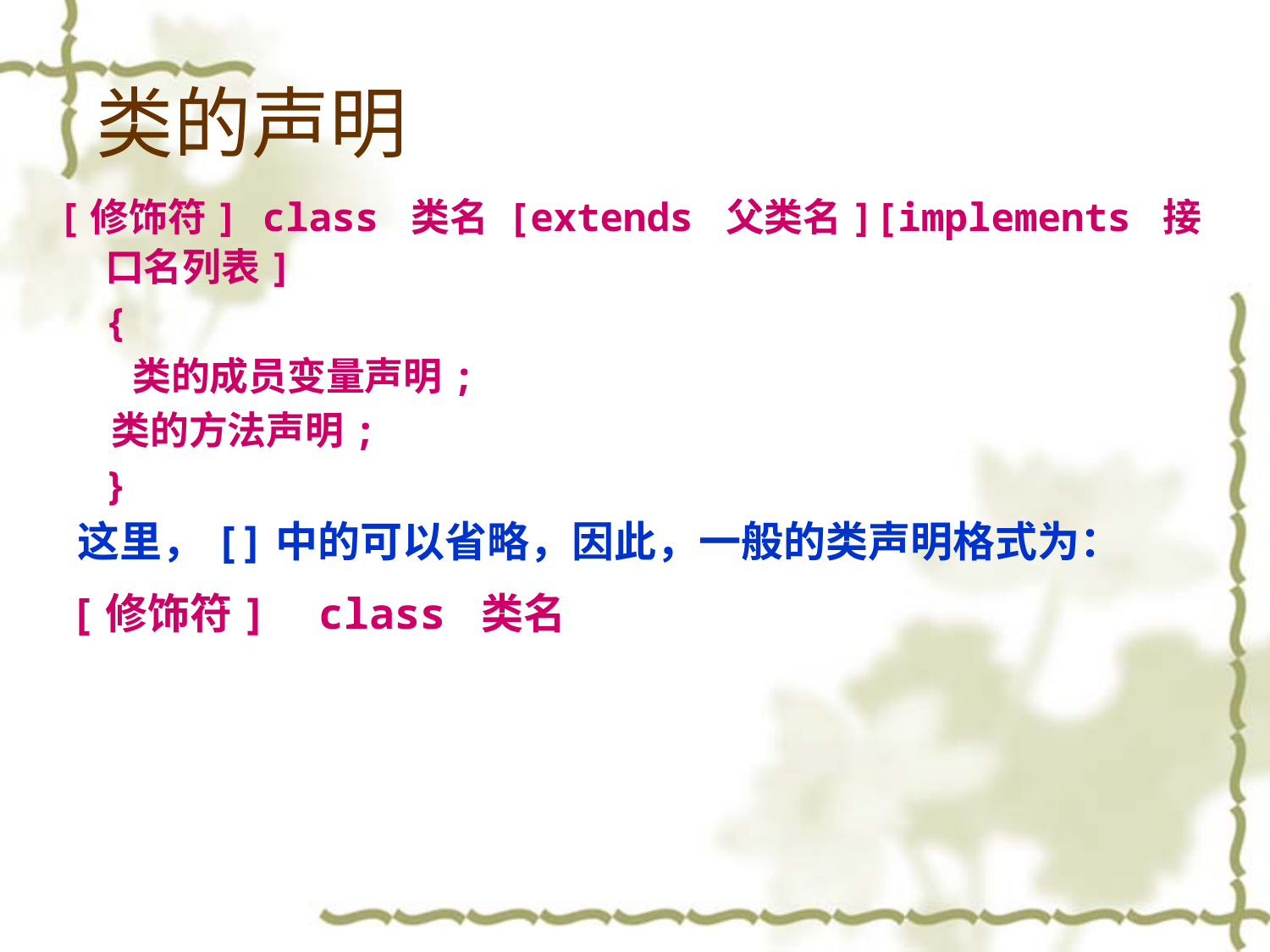

# 类的声明
[修饰符] class 类名 [extends 父类名][implements 接口名列表]
  {
	  类的成员变量声明;
     类的方法声明;
  }
 这里，[]中的可以省略，因此，一般的类声明格式为：
 [修饰符]  class 类名